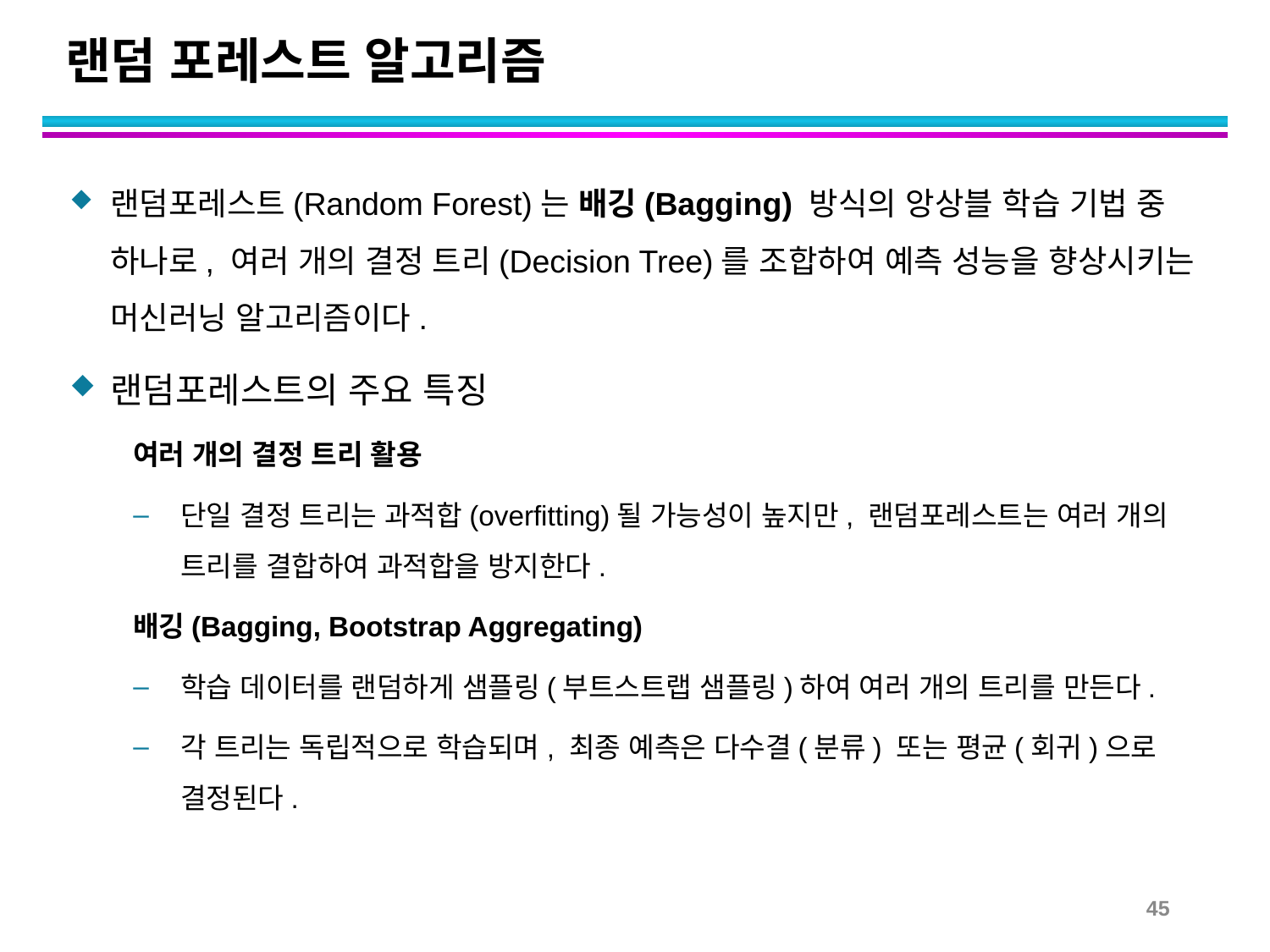

# 랜덤 포레스트 알고리즘
랜덤포레스트(Random Forest)는 배깅(Bagging) 방식의 앙상블 학습 기법 중 하나로, 여러 개의 결정 트리(Decision Tree)를 조합하여 예측 성능을 향상시키는 머신러닝 알고리즘이다.
랜덤포레스트의 주요 특징
여러 개의 결정 트리 활용
단일 결정 트리는 과적합(overfitting)될 가능성이 높지만, 랜덤포레스트는 여러 개의 트리를 결합하여 과적합을 방지한다.
배깅(Bagging, Bootstrap Aggregating)
학습 데이터를 랜덤하게 샘플링(부트스트랩 샘플링)하여 여러 개의 트리를 만든다.
각 트리는 독립적으로 학습되며, 최종 예측은 다수결(분류) 또는 평균(회귀)으로 결정된다.
45